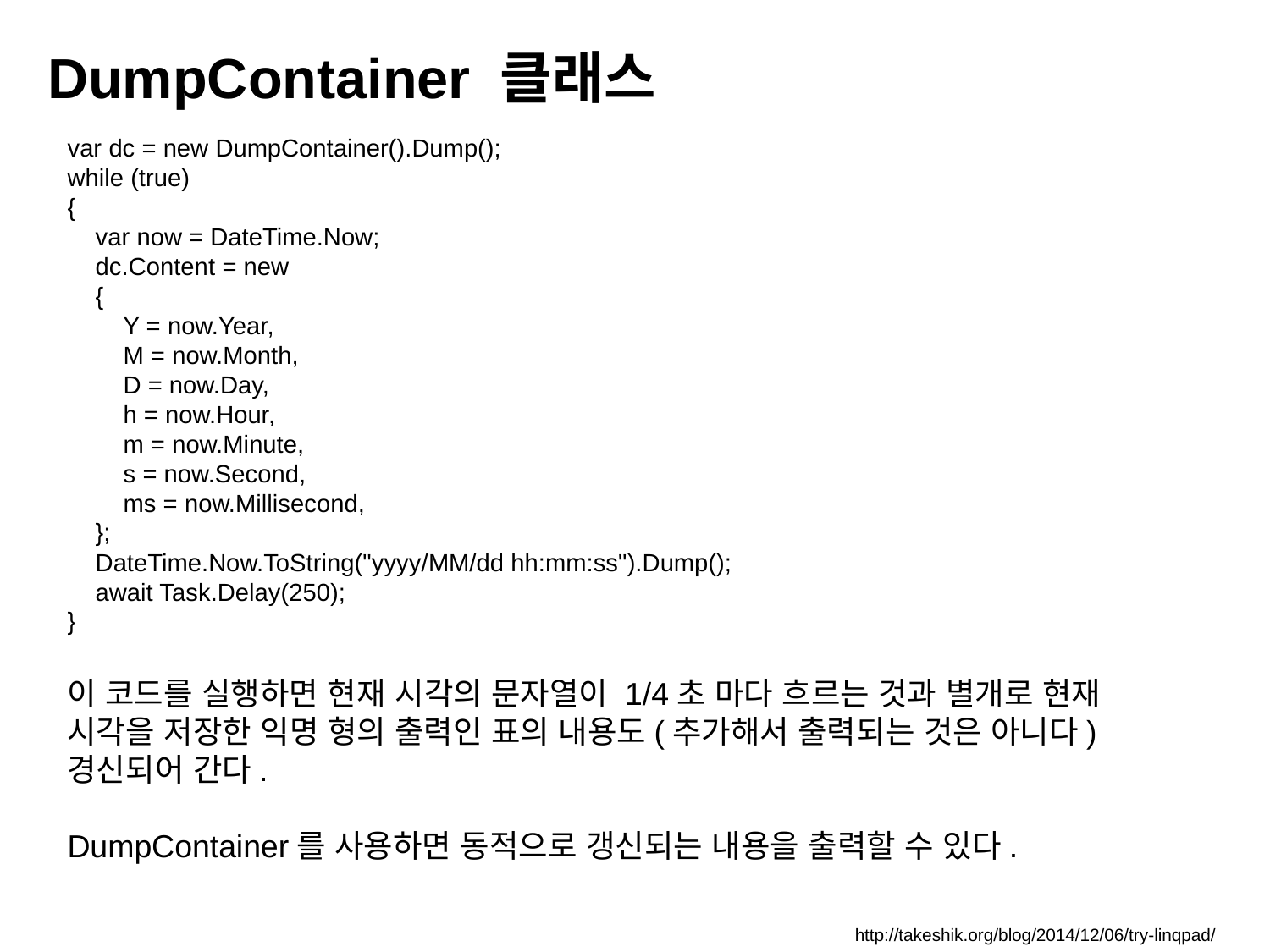

DumpContainer 클래스
var dc = new DumpContainer().Dump();
while (true)
{
    var now = DateTime.Now;
    dc.Content = new
    {
        Y = now.Year,
        M = now.Month,
        D = now.Day,
        h = now.Hour,
        m = now.Minute,
        s = now.Second,
        ms = now.Millisecond,
    };
    DateTime.Now.ToString("yyyy/MM/dd hh:mm:ss").Dump();
    await Task.Delay(250);
}

이 코드를 실행하면 현재 시각의 문자열이 1/4초 마다 흐르는 것과 별개로 현재 시각을 저장한 익명 형의 출력인 표의 내용도(추가해서 출력되는 것은 아니다)경신되어 간다.

DumpContainer를 사용하면 동적으로 갱신되는 내용을 출력할 수 있다.
http://takeshik.org/blog/2014/12/06/try-linqpad/